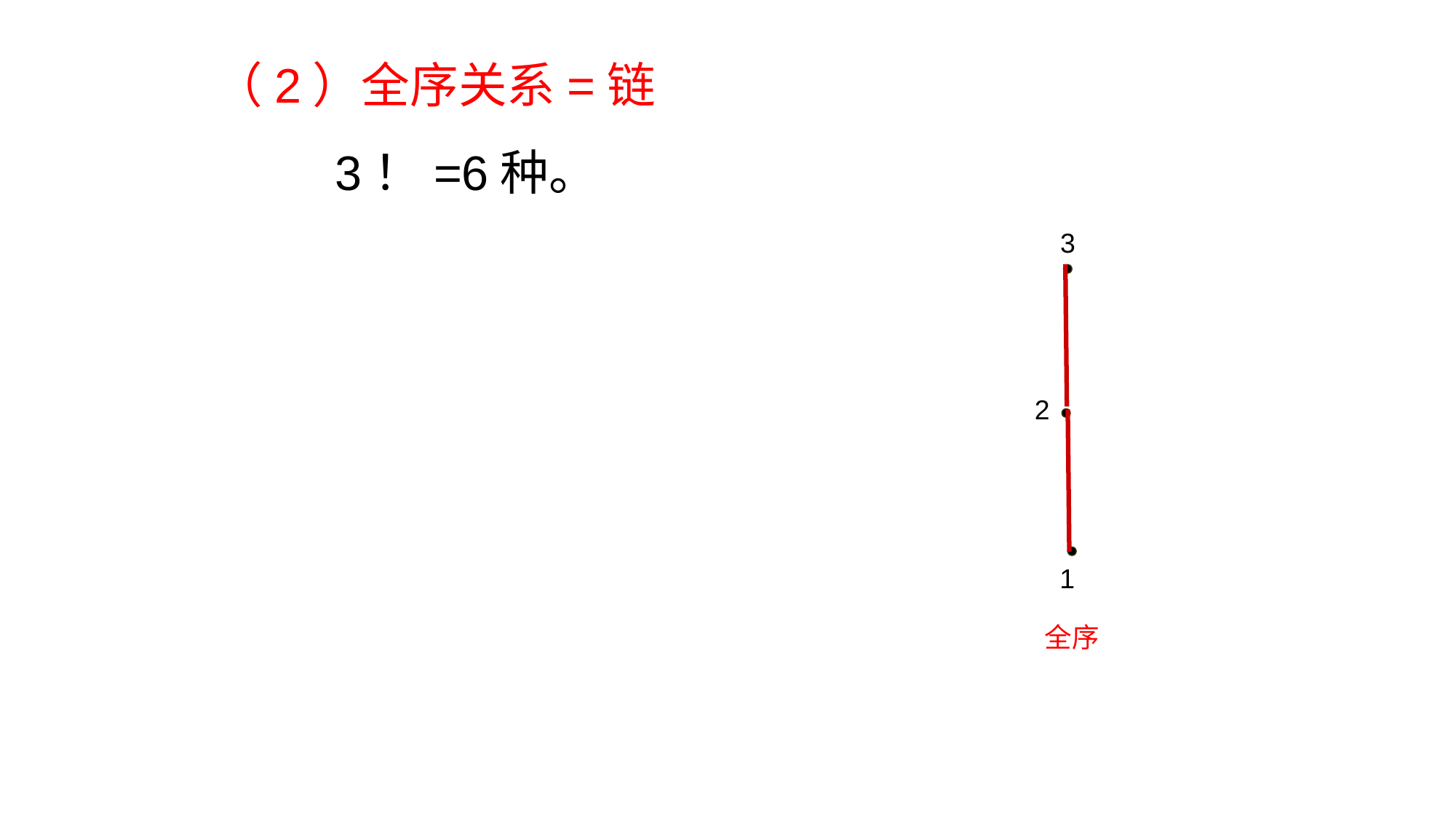

# （2）全序关系=链 3！=6种。
3

2

1
全序